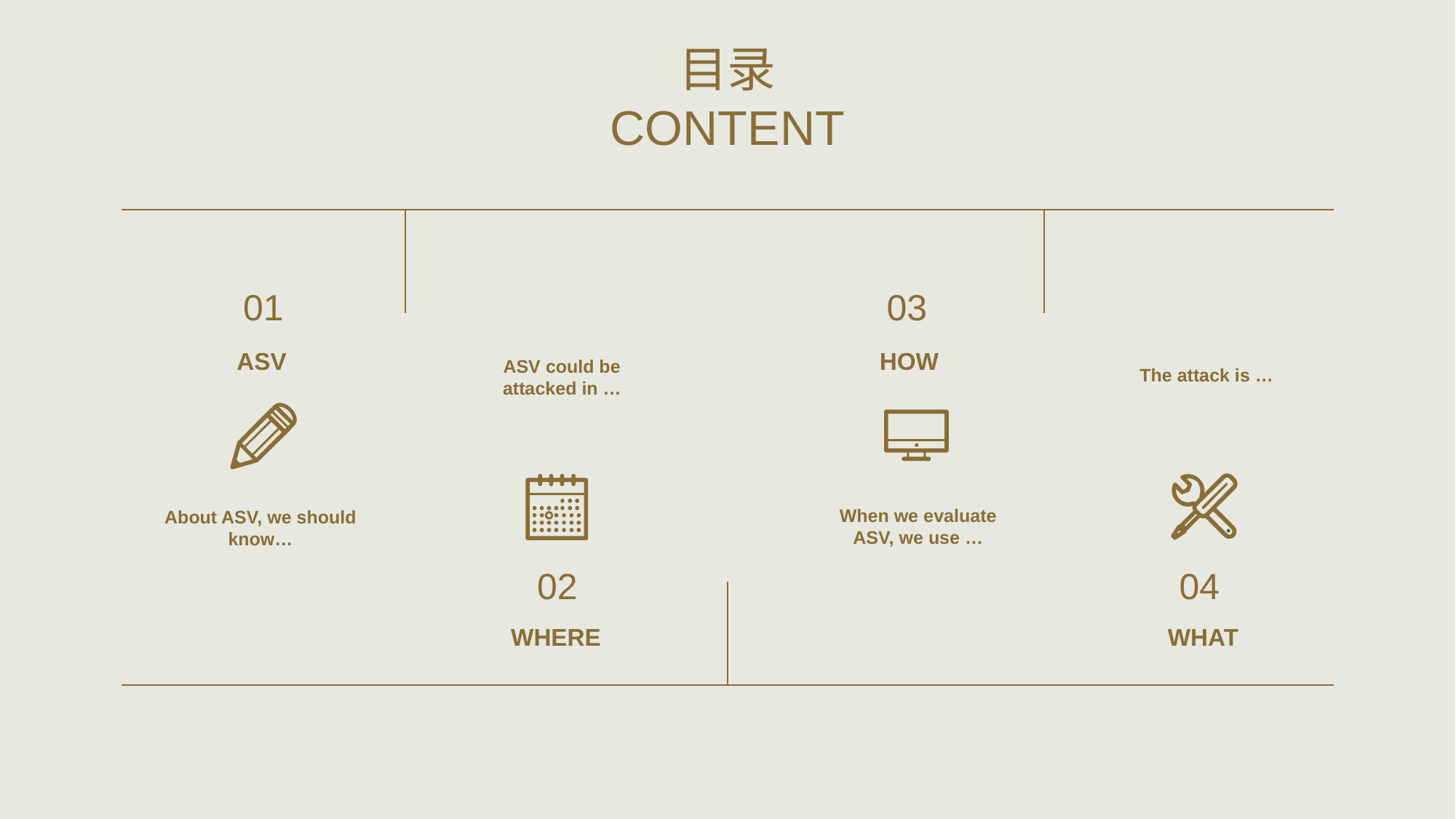

目录
CONTENT
01
ASV
03
HOW
ASV could be attacked in …
The attack is …

When we evaluate ASV, we use …
About ASV, we should know…
02
WHERE
04
WHAT